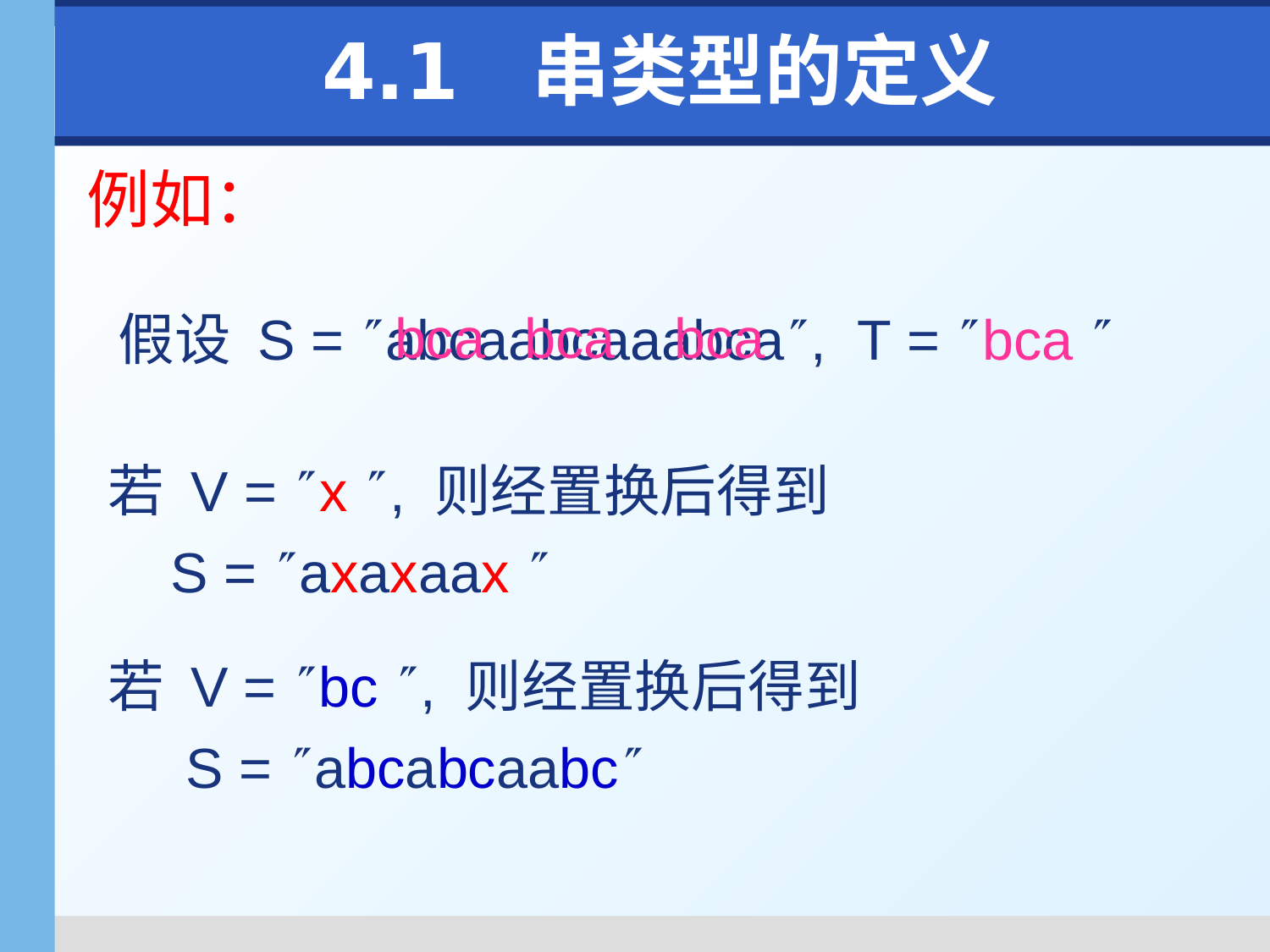

4.1  串类型的定义
例如：
bca
bca
bca
假设 S = ″abcaabcaaabca″,  T = ″bca ″
若 V = ″x ″, 则经置换后得到
    S = ″axaxaax ″
若 V = ″bc ″, 则经置换后得到
     S = ″abcabcaabc″